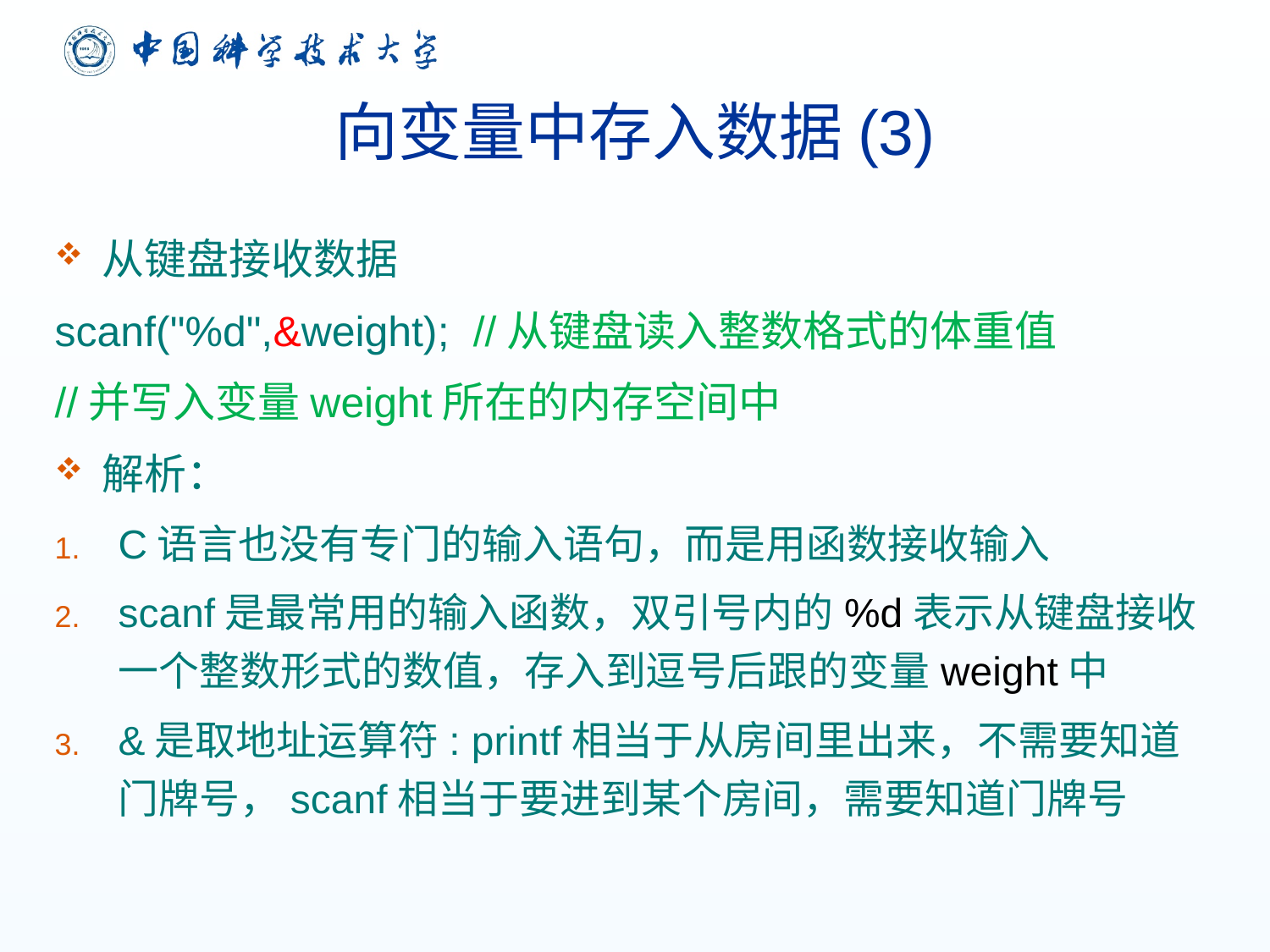

# 向变量中存入数据(3)
从键盘接收数据
scanf("%d",&weight);  //从键盘读入整数格式的体重值
//并写入变量weight所在的内存空间中
解析：
C语言也没有专门的输入语句，而是用函数接收输入
scanf是最常用的输入函数，双引号内的%d表示从键盘接收一个整数形式的数值，存入到逗号后跟的变量weight中
&是取地址运算符: printf相当于从房间里出来，不需要知道门牌号，scanf相当于要进到某个房间，需要知道门牌号